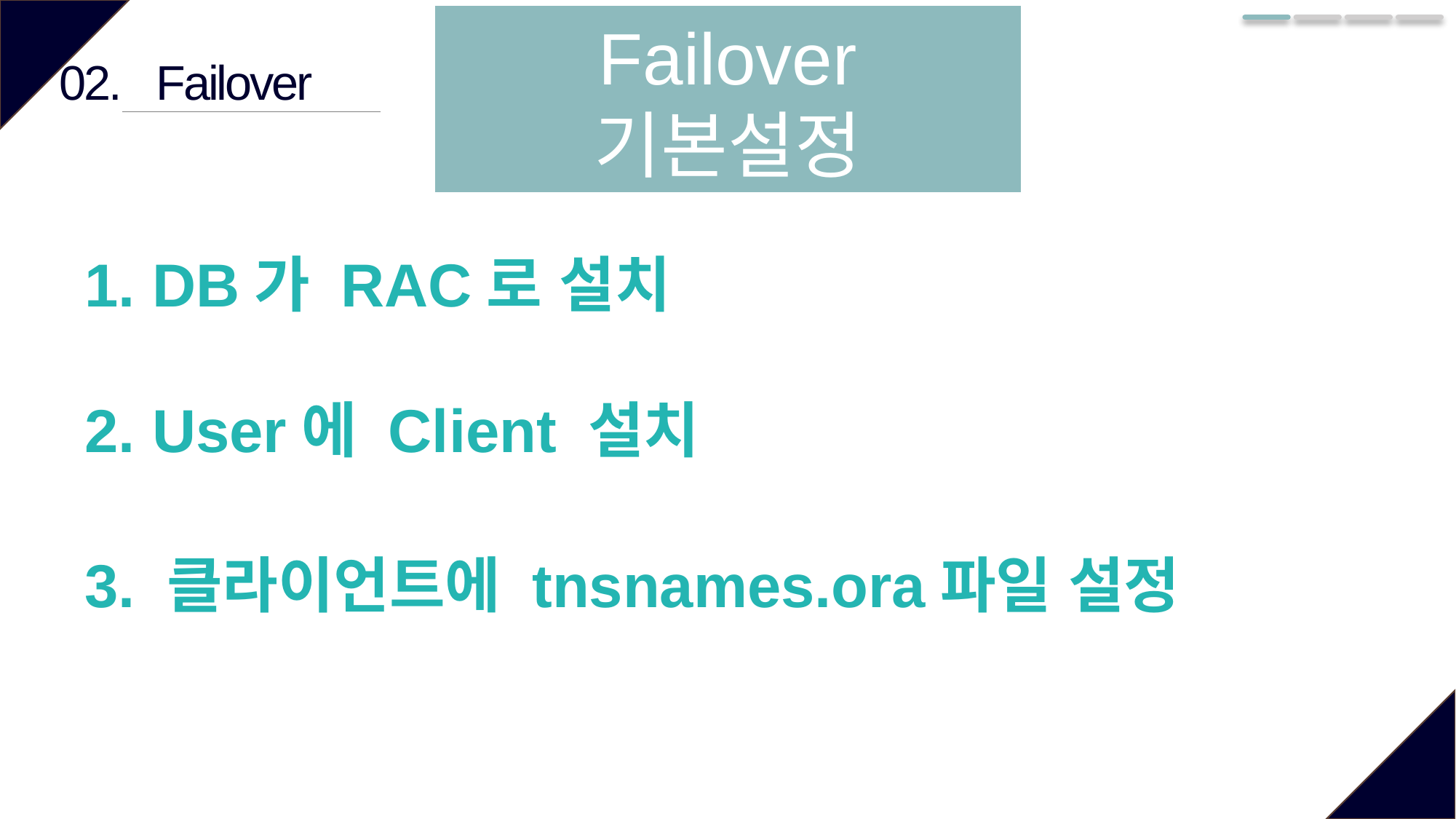

02.
Failover
Failover 기본설정
1. DB가 RAC로 설치
2. User에 Client 설치
3. 클라이언트에 tnsnames.ora파일 설정